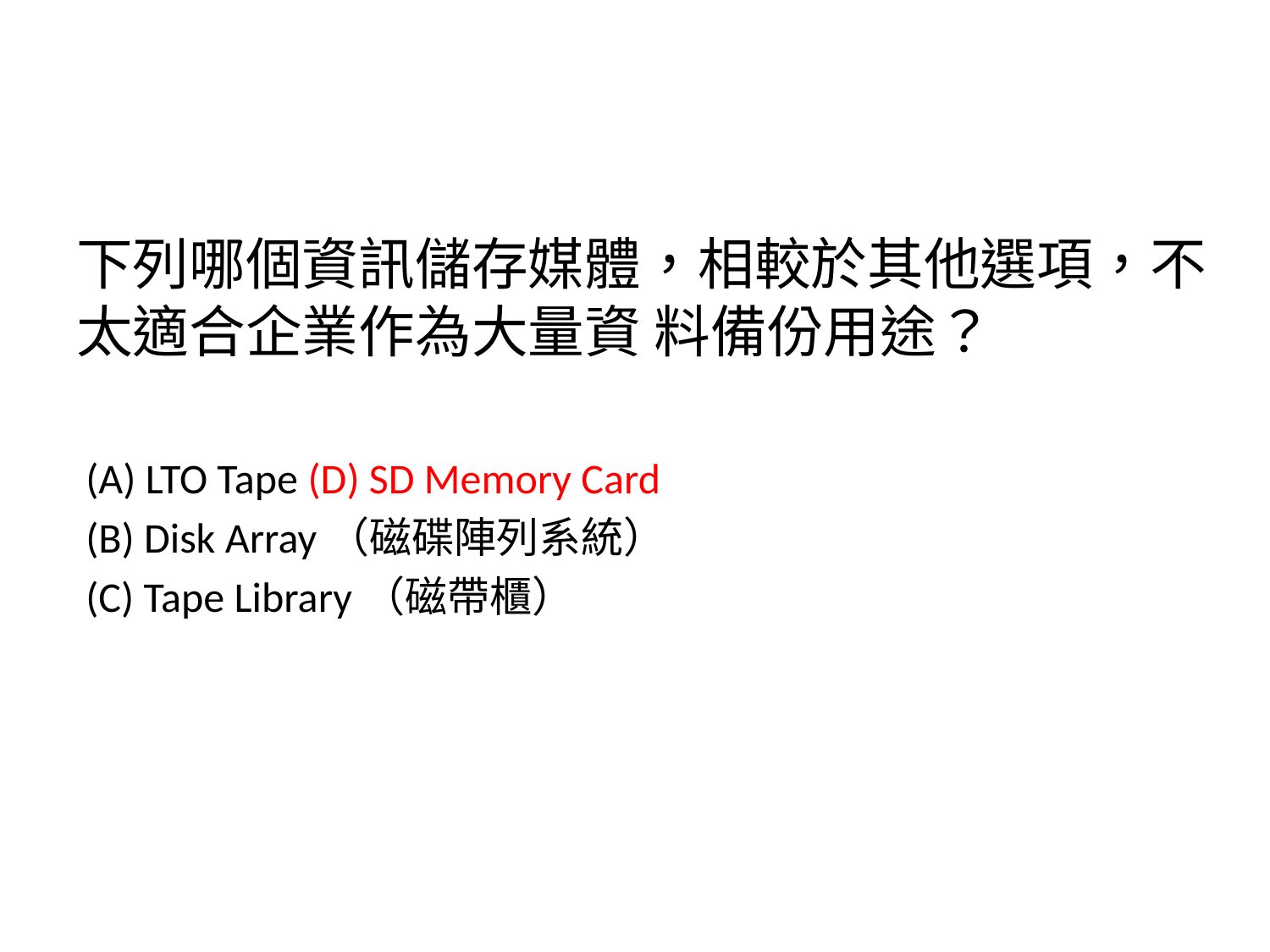

下列哪個資訊儲存媒體，相較於其他選項，不太適合企業作為大量資 料備份用途？

 (A) LTO Tape (D) SD Memory Card
 (B) Disk Array（磁碟陣列系統）
 (C) Tape Library（磁帶櫃）